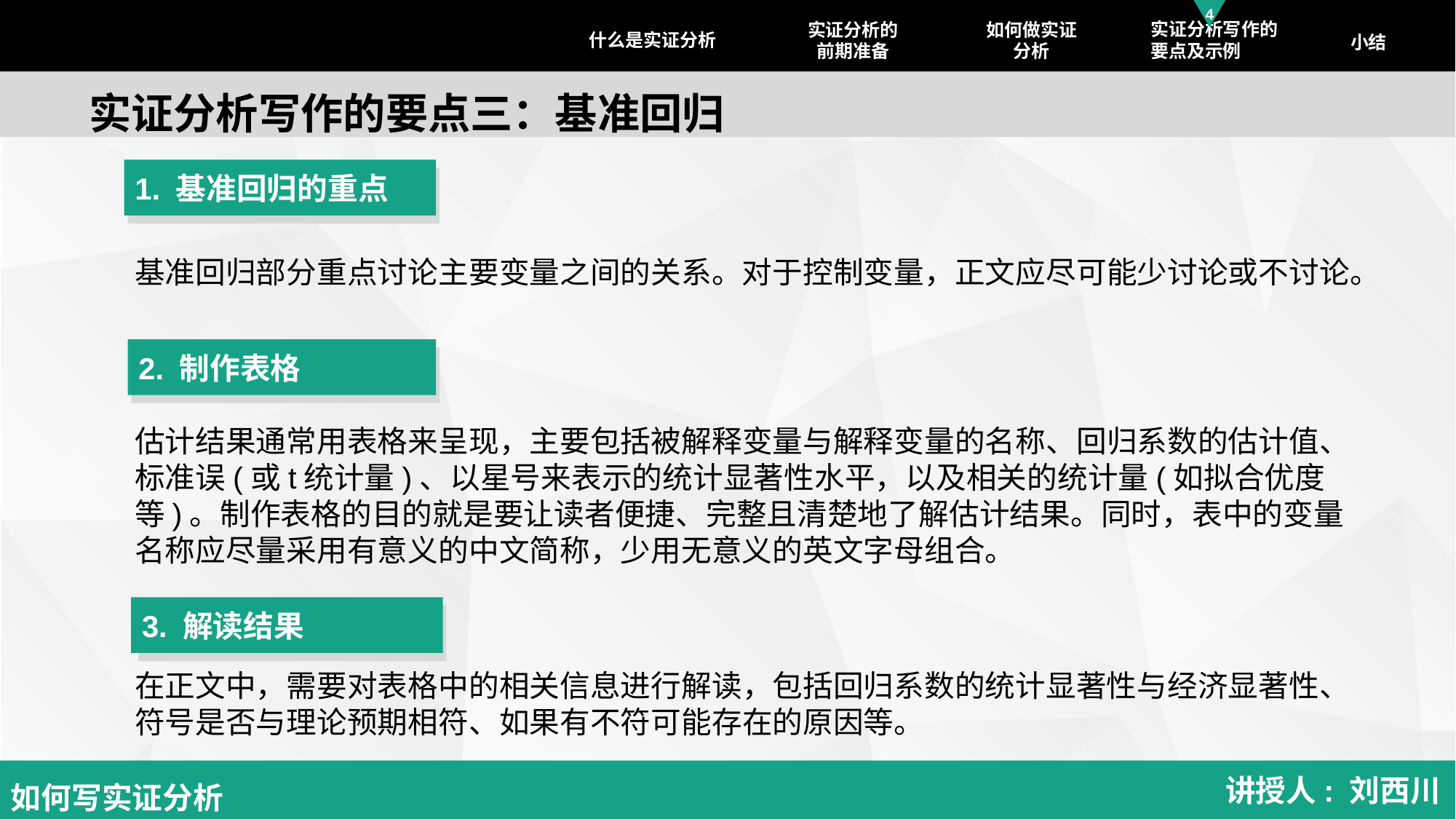

4
什么是实证分析
实证分析写作的要点及示例
如何做实证
分析
小结
实证分析的
前期准备

实证分析写作的要点三：基准回归
1. 基准回归的重点

基准回归部分重点讨论主要变量之间的关系。对于控制变量，正文应尽可能少讨论或不讨论。
2. 制作表格

估计结果通常用表格来呈现，主要包括被解释变量与解释变量的名称、回归系数的估计值、标准误(或t统计量)、以星号来表示的统计显著性水平，以及相关的统计量(如拟合优度等)。制作表格的目的就是要让读者便捷、完整且清楚地了解估计结果。同时，表中的变量名称应尽量采用有意义的中文简称，少用无意义的英文字母组合。
3. 解读结果

在正文中，需要对表格中的相关信息进行解读，包括回归系数的统计显著性与经济显著性、符号是否与理论预期相符、如果有不符可能存在的原因等。

如何写实证分析
          讲授人: 刘西川